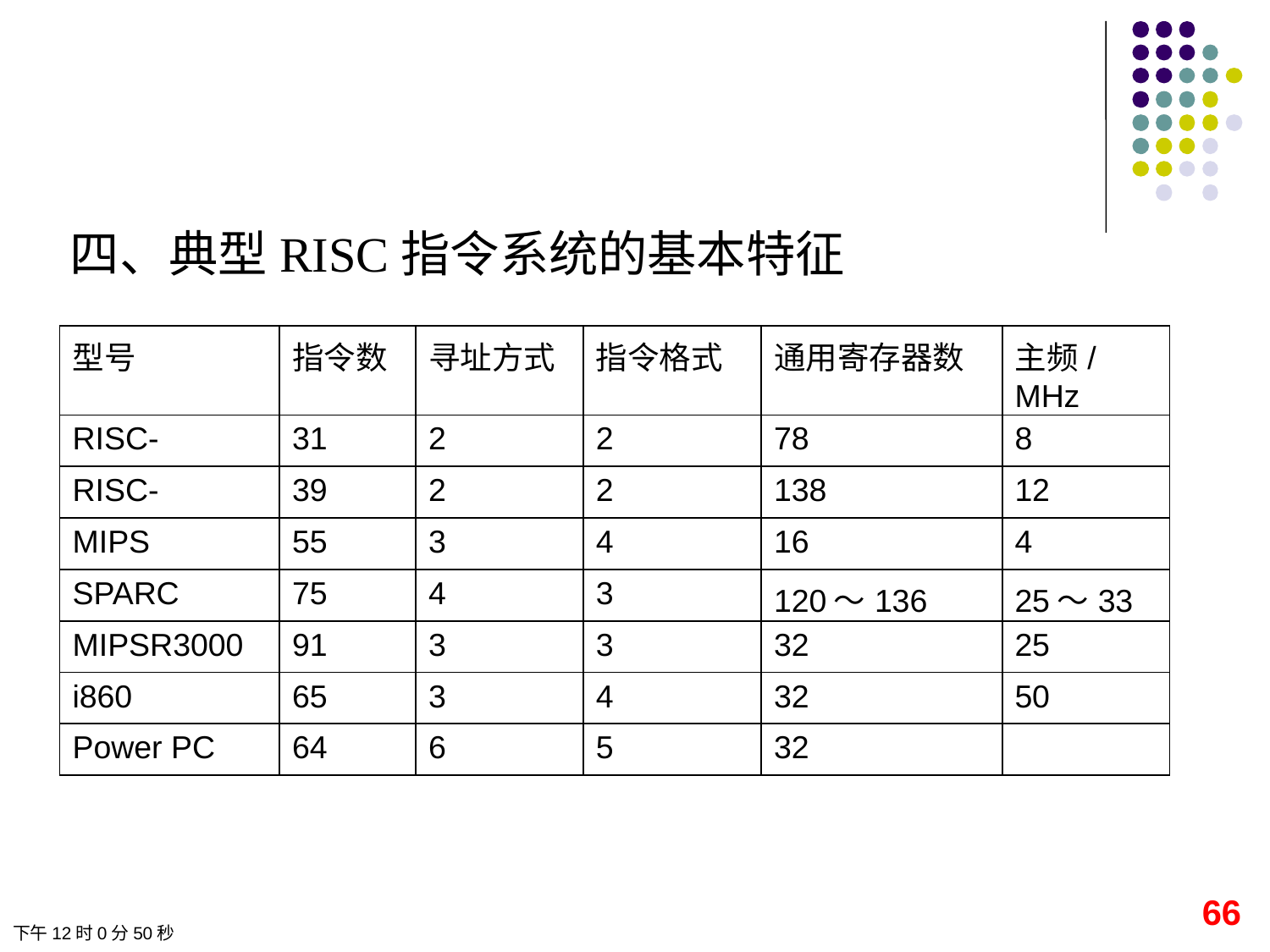

四、典型RISC指令系统的基本特征
| 型号 | 指令数 | 寻址方式 | 指令格式 | 通用寄存器数 | 主频/MHz |
| --- | --- | --- | --- | --- | --- |
| RISC- | 31 | 2 | 2 | 78 | 8 |
| RISC- | 39 | 2 | 2 | 138 | 12 |
| MIPS | 55 | 3 | 4 | 16 | 4 |
| SPARC | 75 | 4 | 3 | 120～136 | 25～33 |
| MIPSR3000 | 91 | 3 | 3 | 32 | 25 |
| i860 | 65 | 3 | 4 | 32 | 50 |
| Power PC | 64 | 6 | 5 | 32 |  |
66
下午12时0分50秒